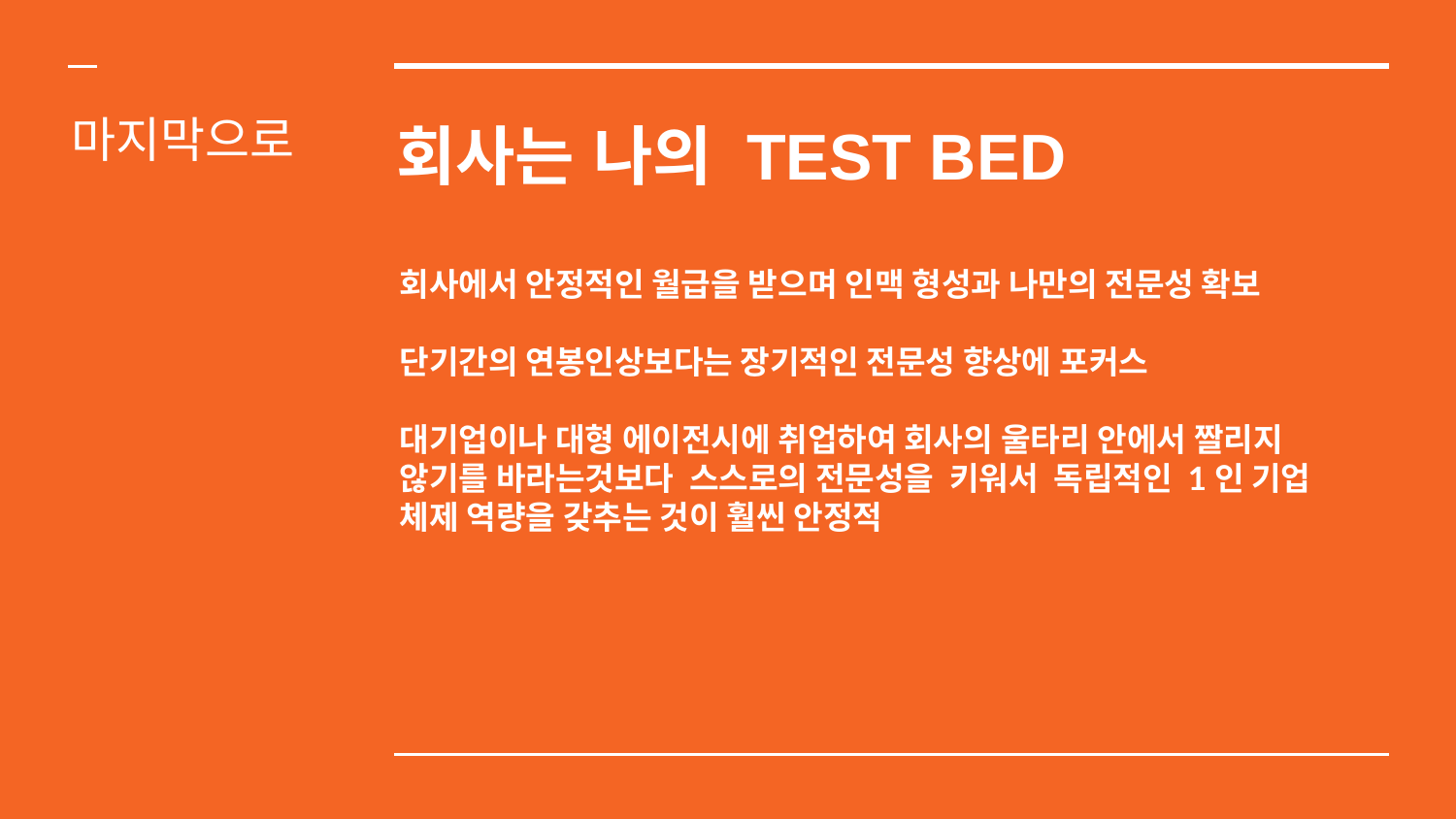

# 회사는 나의 TEST BED
마지막으로
회사에서 안정적인 월급을 받으며 인맥 형성과 나만의 전문성 확보

단기간의 연봉인상보다는 장기적인 전문성 향상에 포커스

대기업이나 대형 에이전시에 취업하여 회사의 울타리 안에서 짤리지  않기를 바라는것보다  스스로의 전문성을  키워서  독립적인 1인 기업 체제 역량을 갖추는 것이 훨씬 안정적